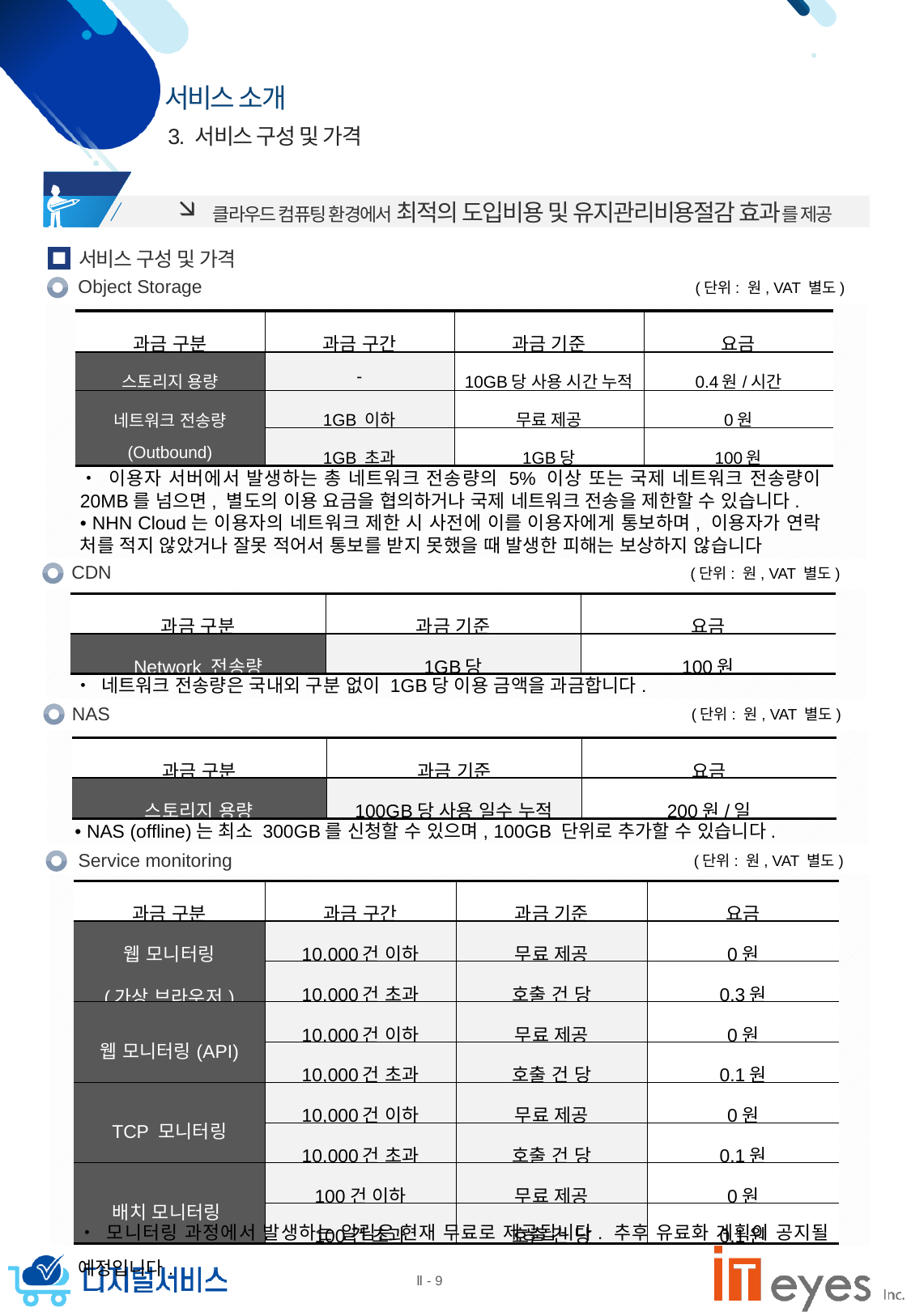

3. 서비스 구성 및 가격
 클라우드 컴퓨팅 환경에서 최적의 도입비용 및 유지관리비용절감 효과를 제공
서비스 구성 및 가격

Object Storage

(단위: 원, VAT 별도)

| 과금 구분 | 과금 구간 | 과금 기준 | 요금 |
| --- | --- | --- | --- |
| 스토리지 용량 | - | 10GB당 사용 시간 누적 | 0.4원/시간 |
| 네트워크 전송량 (Outbound) | 1GB 이하 | 무료 제공 | 0원 |
|  | 1GB 초과 | 1GB당 | 100원 |
• 이용자 서버에서 발생하는 총 네트워크 전송량의 5% 이상 또는 국제 네트워크 전송량이 20MB를 넘으면, 별도의 이용 요금을 협의하거나 국제 네트워크 전송을 제한할 수 있습니다.
• NHN Cloud는 이용자의 네트워크 제한 시 사전에 이를 이용자에게 통보하며, 이용자가 연락 처를 적지 않았거나 잘못 적어서 통보를 받지 못했을 때 발생한 피해는 보상하지 않습니다
CDN

(단위: 원, VAT 별도)

| 과금 구분 | 과금 기준 | 요금 |
| --- | --- | --- |
| Network 전송량 | 1GB당 | 100원 |
• 네트워크 전송량은 국내외 구분 없이 1GB당 이용 금액을 과금합니다.
NAS

(단위: 원, VAT 별도)

| 과금 구분 | 과금 기준 | 요금 |
| --- | --- | --- |
| 스토리지 용량 | 100GB당 사용 일수 누적 | 200원/일 |
• NAS (offline)는 최소 300GB를 신청할 수 있으며, 100GB 단위로 추가할 수 있습니다.
Service monitoring

(단위: 원, VAT 별도)

| 과금 구분 | 과금 구간 | 과금 기준 | 요금 |
| --- | --- | --- | --- |
| 웹 모니터링 (가상 브라우저) | 10,000건 이하 | 무료 제공 | 0원 |
|  | 10,000건 초과 | 호출 건 당 | 0.3원 |
| 웹 모니터링(API) | 10,000건 이하 | 무료 제공 | 0원 |
|  | 10,000건 초과 | 호출 건 당 | 0.1원 |
| TCP 모니터링 | 10,000건 이하 | 무료 제공 | 0원 |
|  | 10,000건 초과 | 호출 건 당 | 0.1원 |
| 배치 모니터링 | 100건 이하 | 무료 제공 | 0원 |
|  | 100건 초과 | 호출 건 당 | 0.1원 |
• 모니터링 과정에서 발생하는 알림은 현재 무료로 제공됩니다. 추후 유료화 계획이 공지될 예정입니다.